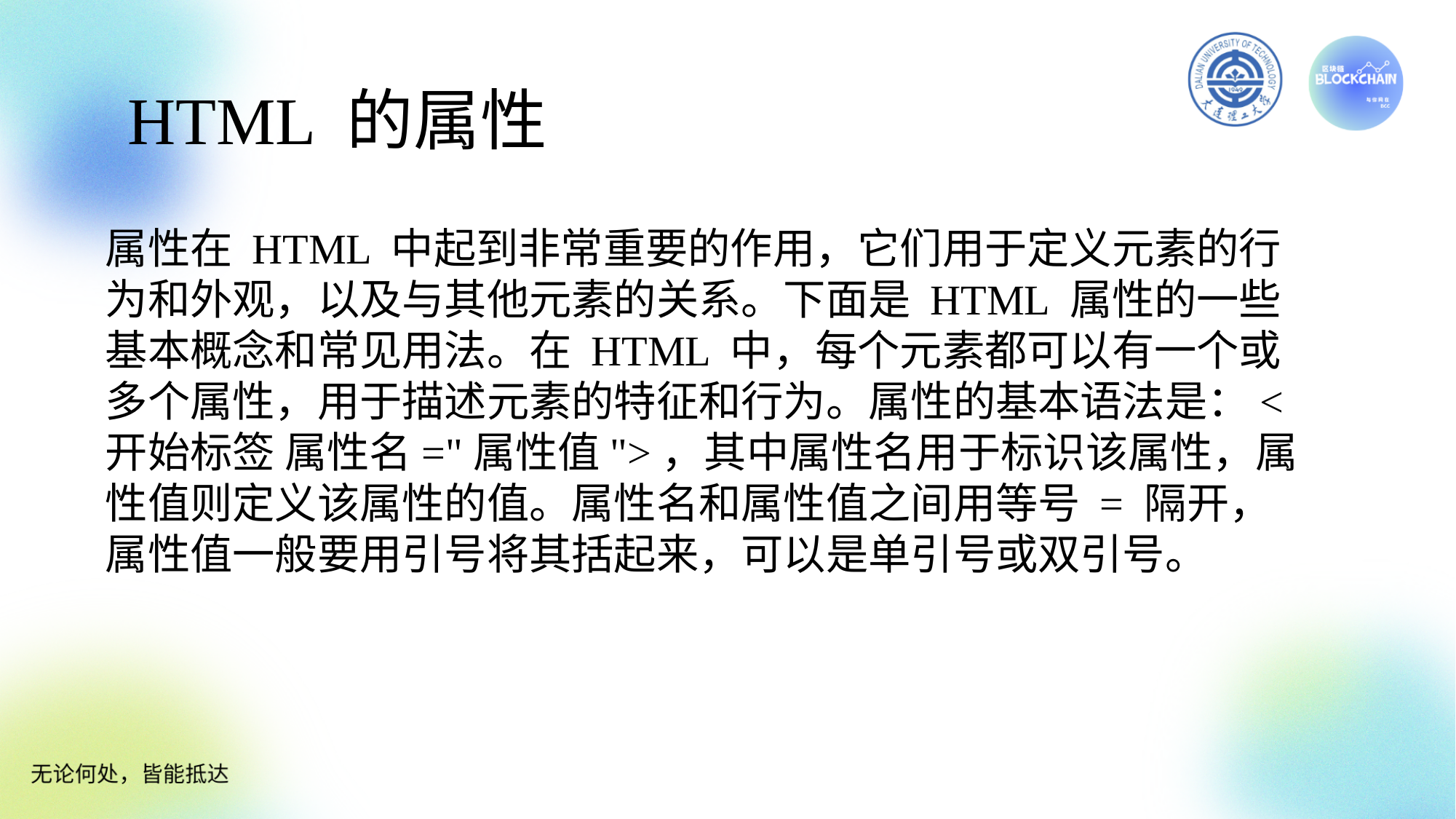

# HTML 的属性
属性在 HTML 中起到非常重要的作用，它们用于定义元素的行为和外观，以及与其他元素的关系。下面是 HTML 属性的一些基本概念和常见用法。在 HTML 中，每个元素都可以有一个或多个属性，用于描述元素的特征和行为。属性的基本语法是：<开始标签 属性名="属性值">，其中属性名用于标识该属性，属性值则定义该属性的值。属性名和属性值之间用等号 = 隔开，属性值一般要用引号将其括起来，可以是单引号或双引号。